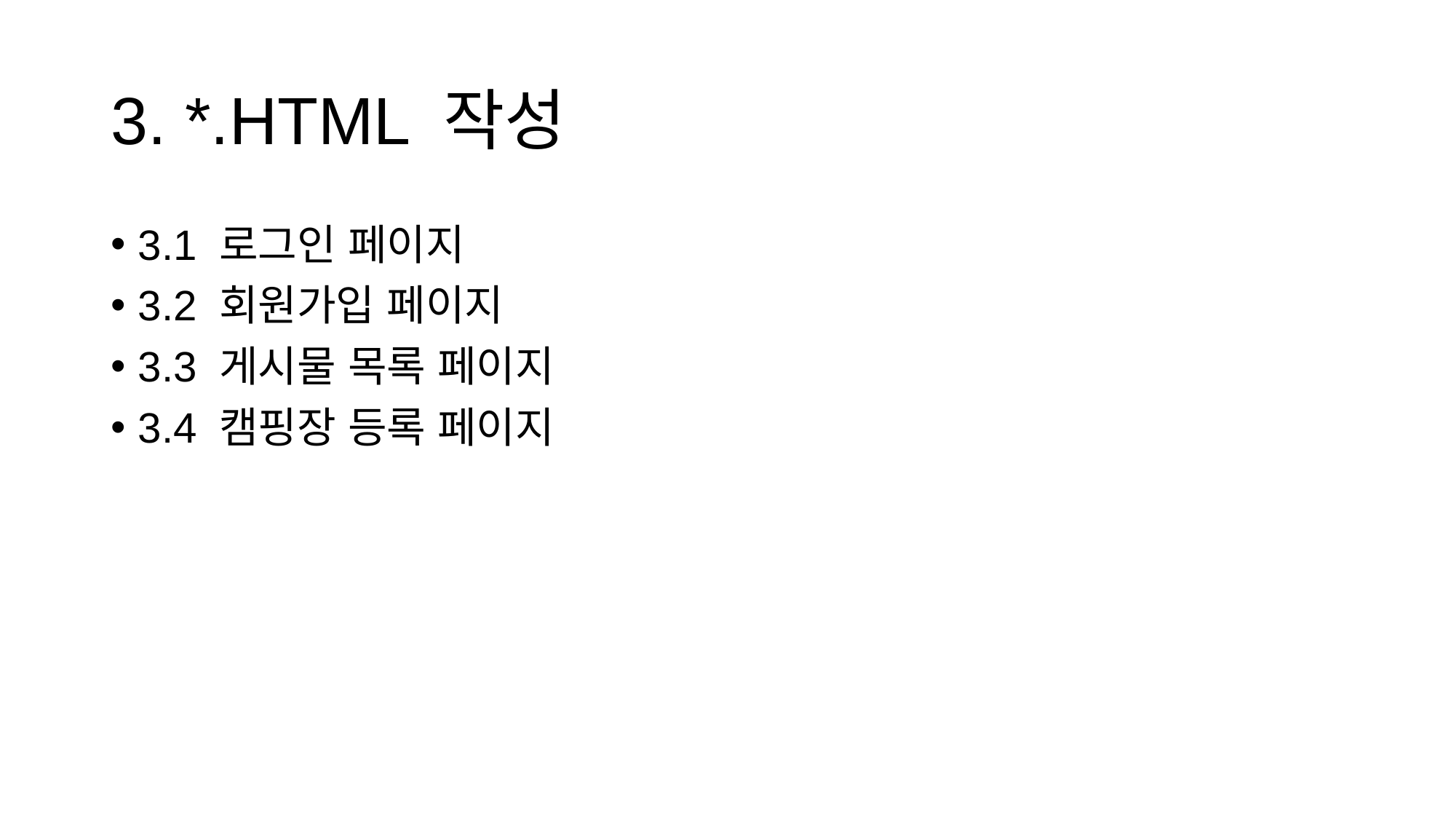

# 3. *.HTML 작성
3.1 로그인 페이지
3.2 회원가입 페이지
3.3 게시물 목록 페이지
3.4 캠핑장 등록 페이지